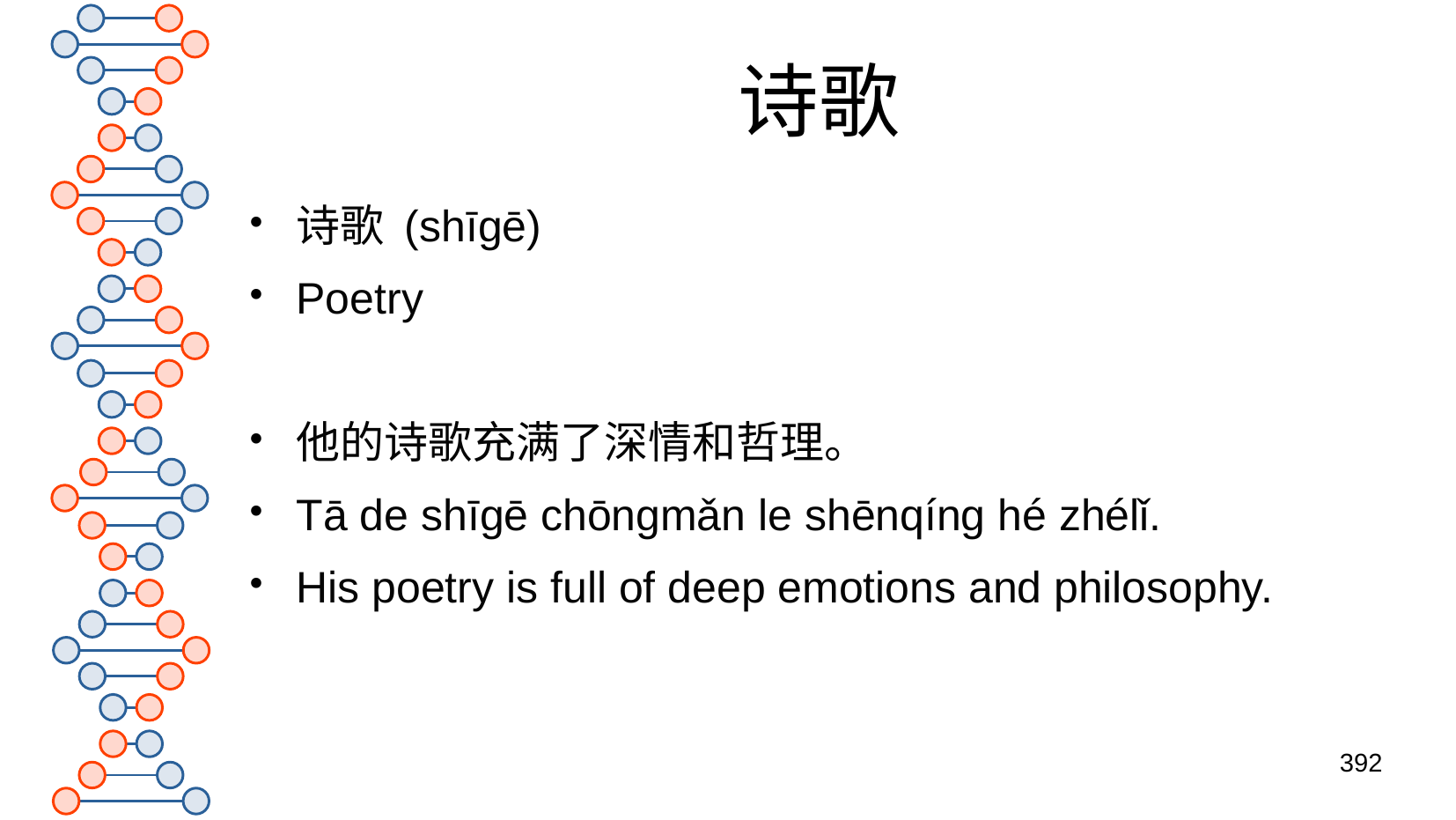

# 诗歌
诗歌 (shīgē)
Poetry

他的诗歌充满了深情和哲理。
Tā de shīgē chōngmǎn le shēnqíng hé zhélǐ.
His poetry is full of deep emotions and philosophy.

392